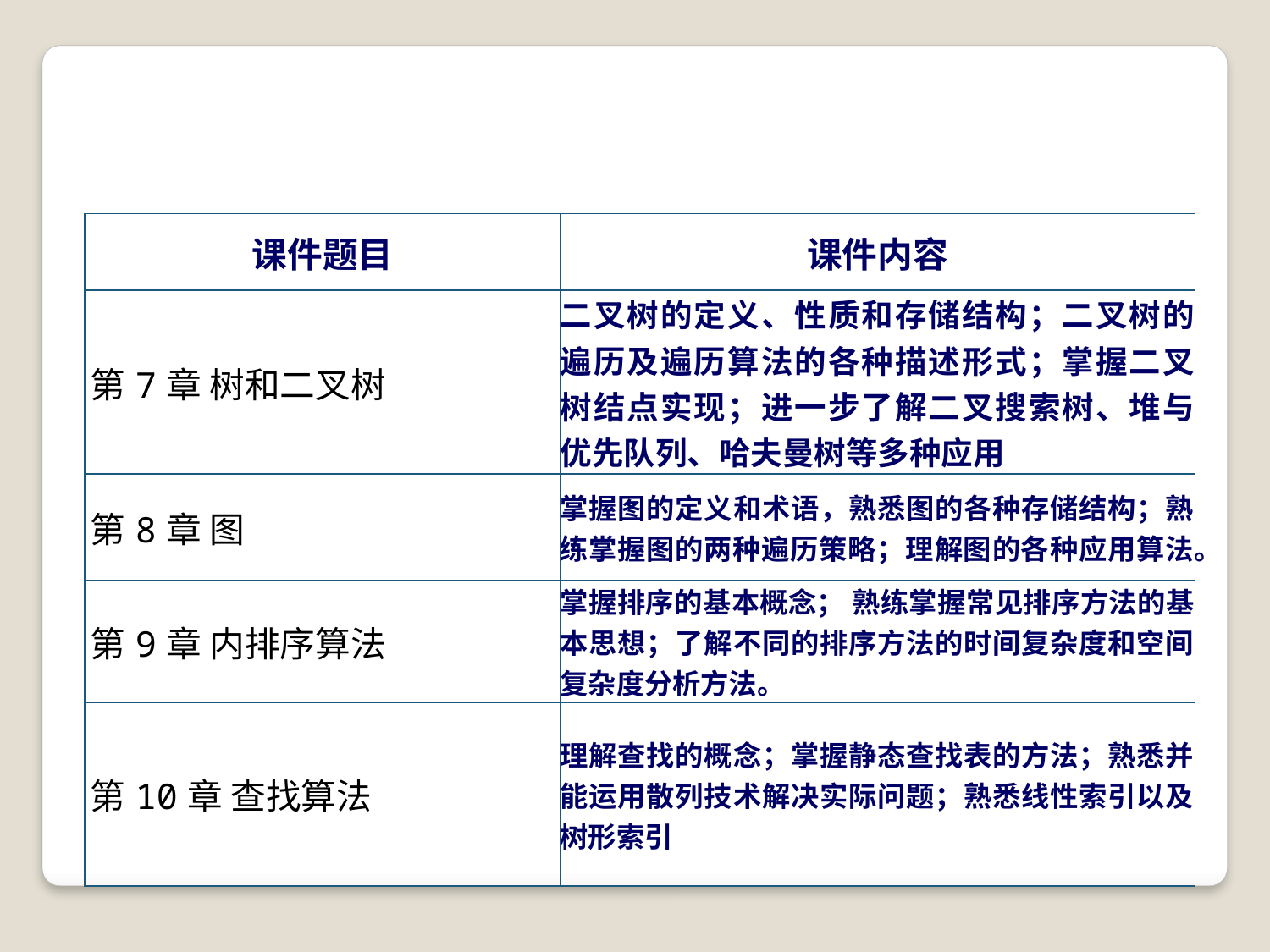

| 课件题目 | 课件内容 |
| --- | --- |
| 第7章 树和二叉树 | 二叉树的定义、性质和存储结构；二叉树的遍历及遍历算法的各种描述形式；掌握二叉树结点实现；进一步了解二叉搜索树、堆与优先队列、哈夫曼树等多种应用 |
| 第8章 图 | 掌握图的定义和术语，熟悉图的各种存储结构；熟练掌握图的两种遍历策略；理解图的各种应用算法。 |
| 第9章 内排序算法 | 掌握排序的基本概念； 熟练掌握常见排序方法的基本思想；了解不同的排序方法的时间复杂度和空间复杂度分析方法。 |
| 第10章 查找算法 | 理解查找的概念；掌握静态查找表的方法；熟悉并能运用散列技术解决实际问题；熟悉线性索引以及树形索引 |